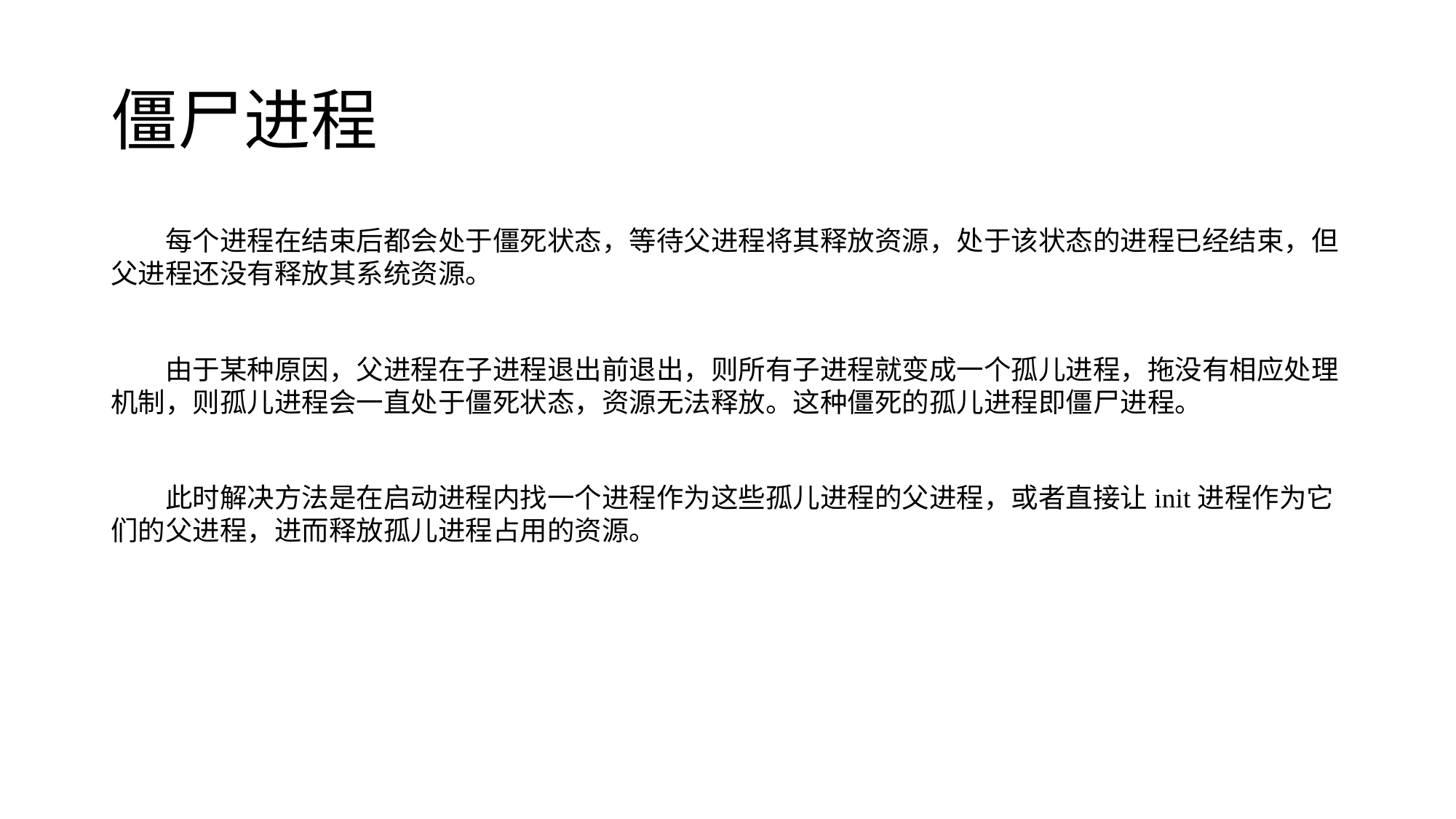

# 僵尸进程
每个进程在结束后都会处于僵死状态，等待父进程将其释放资源，处于该状态的进程已经结束，但父进程还没有释放其系统资源。

由于某种原因，父进程在子进程退出前退出，则所有子进程就变成一个孤儿进程，拖没有相应处理机制，则孤儿进程会一直处于僵死状态，资源无法释放。这种僵死的孤儿进程即僵尸进程。

此时解决方法是在启动进程内找一个进程作为这些孤儿进程的父进程，或者直接让init进程作为它们的父进程，进而释放孤儿进程占用的资源。